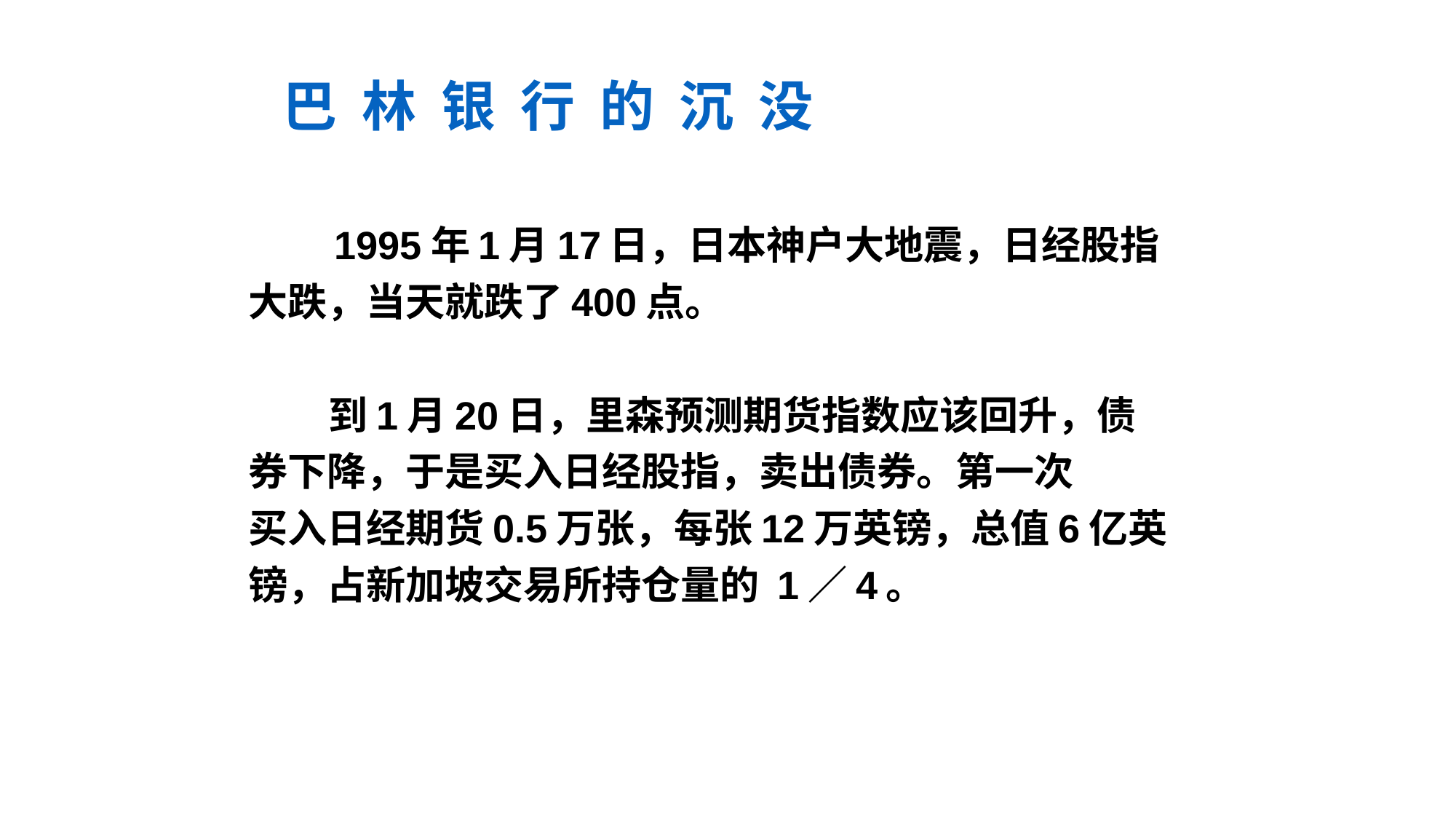

巴  林  银  行  的  沉  没
           1995年1月17日，日本神户大地震，日经股指
大跌，当天就跌了400点。

        到1月20日，里森预测期货指数应该回升，债
券下降，于是买入日经股指，卖出债券。第一次
买入日经期货0.5万张，每张12万英镑，总值6亿英
镑，占新加坡交易所持仓量的 1／4。